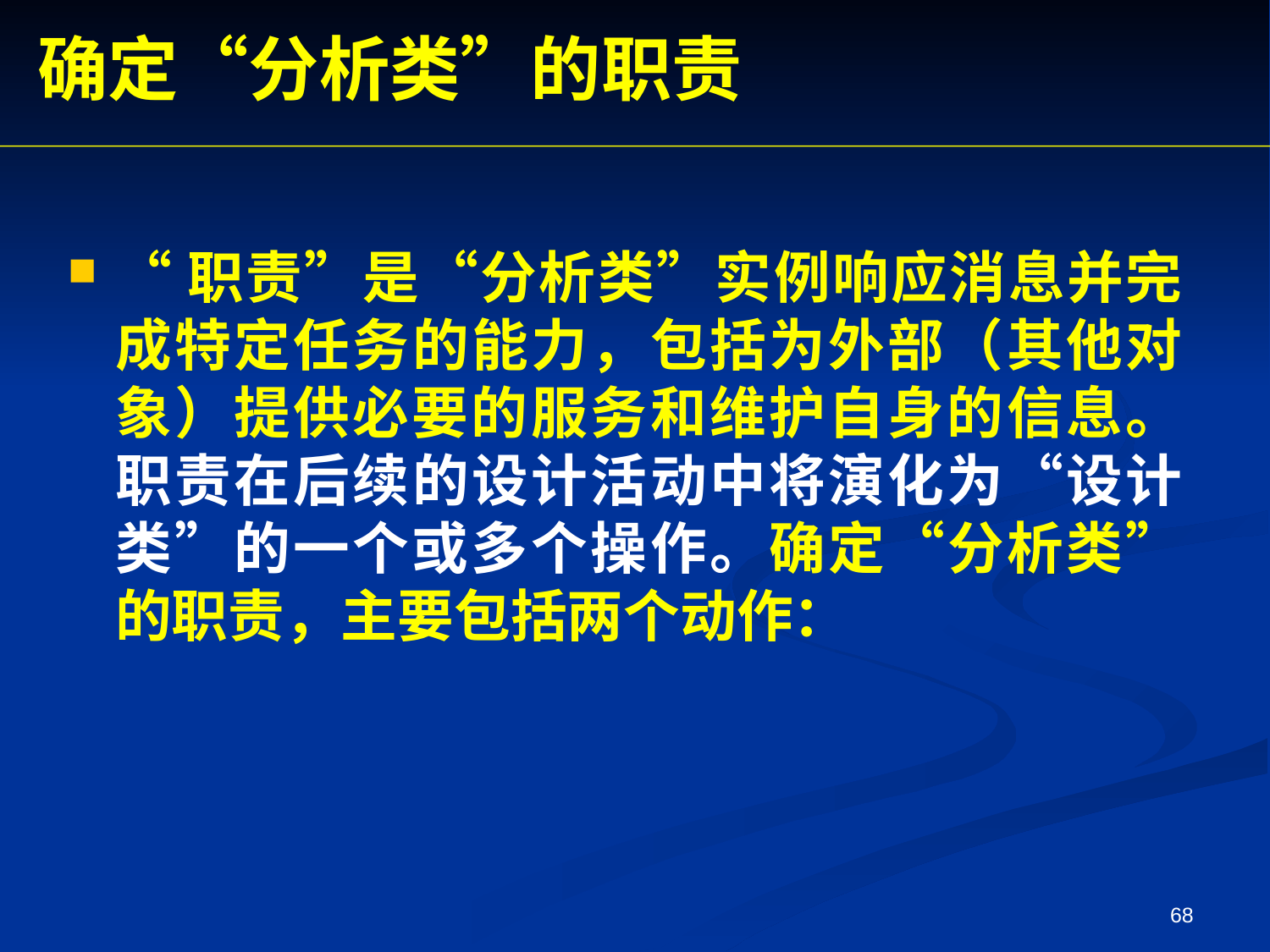

确定“分析类”的职责

“职责”是“分析类”实例响应消息并完成特定任务的能力，包括为外部（其他对象）提供必要的服务和维护自身的信息。职责在后续的设计活动中将演化为“设计类”的一个或多个操作。确定“分析类”的职责，主要包括两个动作：
68